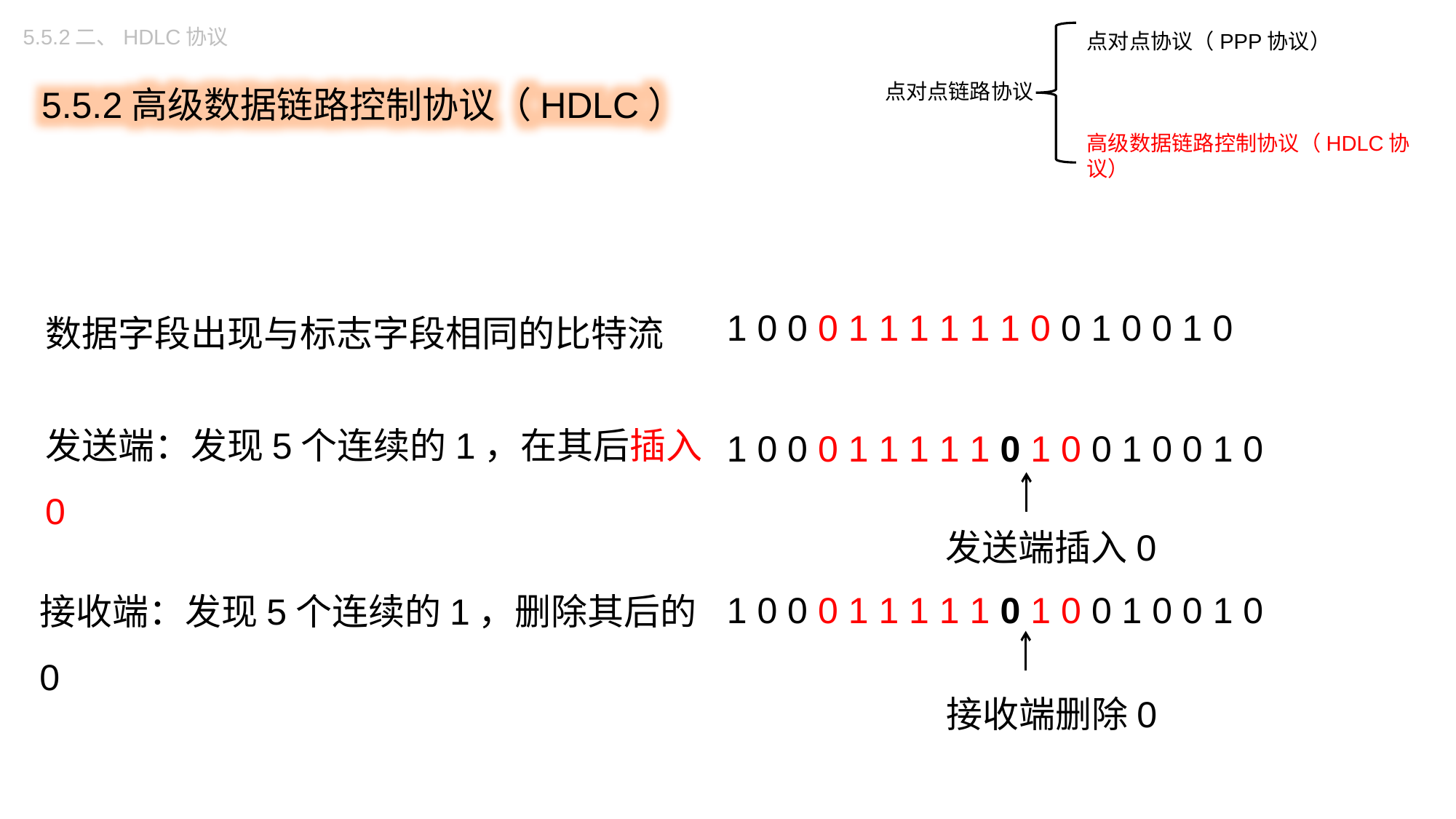

5.5.2二、HDLC协议

点对点协议（PPP协议）

高级数据链路控制协议（HDLC协议）
5.5.2高级数据链路控制协议（HDLC）
点对点链路协议
数据字段出现与标志字段相同的比特流
1 0 0 0 1 1 1 1 1 1 0 0 1 0 0 1 0
发送端：发现5个连续的1，在其后插入0
1 0 0 0 1 1 1 1 1 0 1 0 0 1 0 0 1 0
发送端插入0
接收端：发现5个连续的1，删除其后的0
1 0 0 0 1 1 1 1 1 0 1 0 0 1 0 0 1 0
接收端删除0